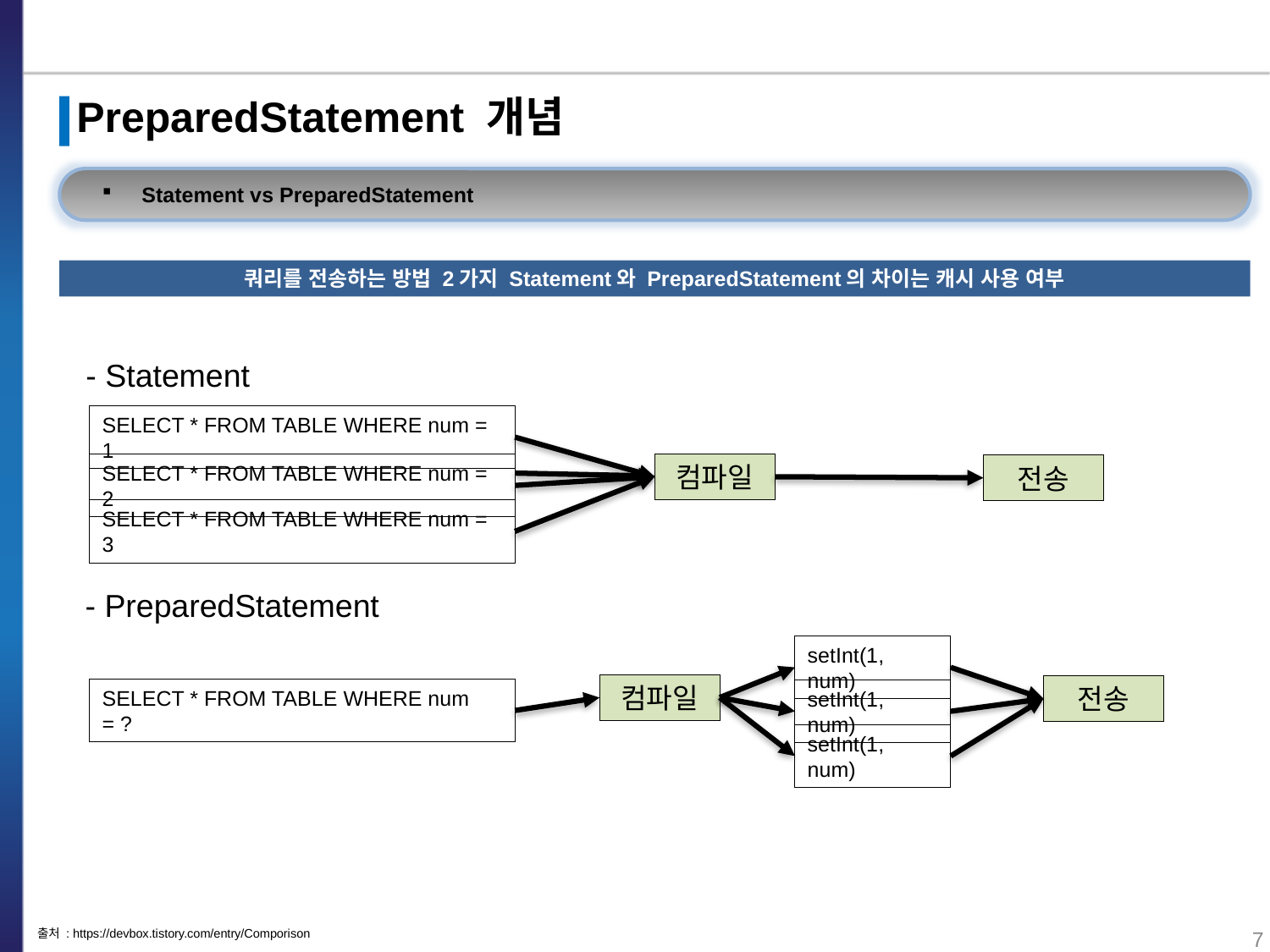

PreparedStatement 개념

Statement vs PreparedStatement
쿼리를 전송하는 방법 2가지 Statement와 PreparedStatement의 차이는 캐시 사용 여부
- Statement
SELECT * FROM TABLE WHERE num = 1
컴파일
SELECT * FROM TABLE WHERE num = 2
전송
SELECT * FROM TABLE WHERE num = 3
- PreparedStatement
setInt(1, num)
컴파일
전송
SELECT * FROM TABLE WHERE num = ?
setInt(1, num)
setInt(1, num)
7
출처 : https://devbox.tistory.com/entry/Comporison